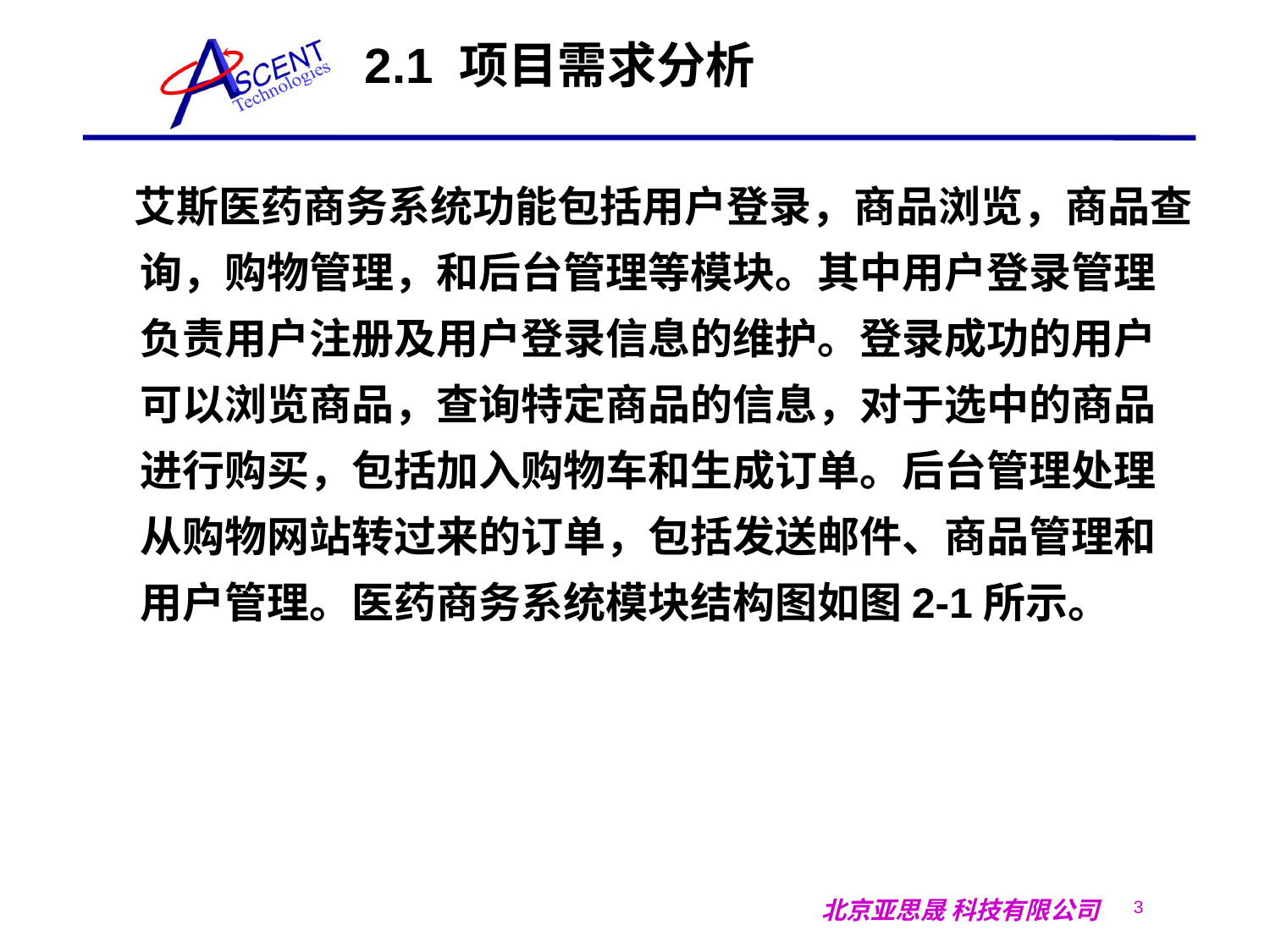

2.1 项目需求分析
     艾斯医药商务系统功能包括用户登录，商品浏览，商品查询，购物管理，和后台管理等模块。其中用户登录管理负责用户注册及用户登录信息的维护。登录成功的用户可以浏览商品，查询特定商品的信息，对于选中的商品进行购买，包括加入购物车和生成订单。后台管理处理从购物网站转过来的订单，包括发送邮件、商品管理和用户管理。医药商务系统模块结构图如图2-1所示。